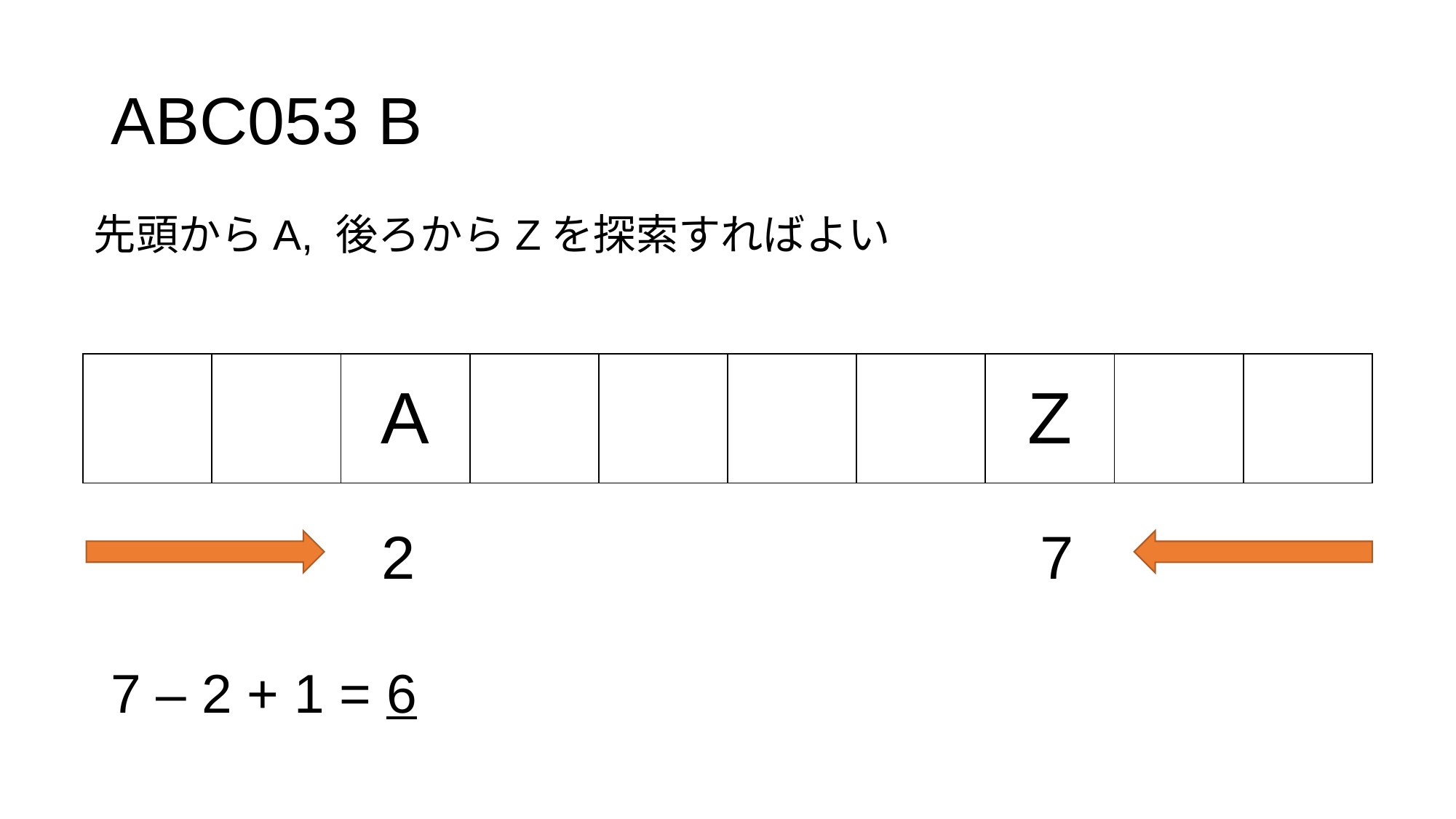

# ABC053 B
先頭からA, 後ろからZを探索すればよい
|  |  | A |  |  |  |  | Z |  |  |
| --- | --- | --- | --- | --- | --- | --- | --- | --- | --- |
2
7

7 – 2 + 1 = 6